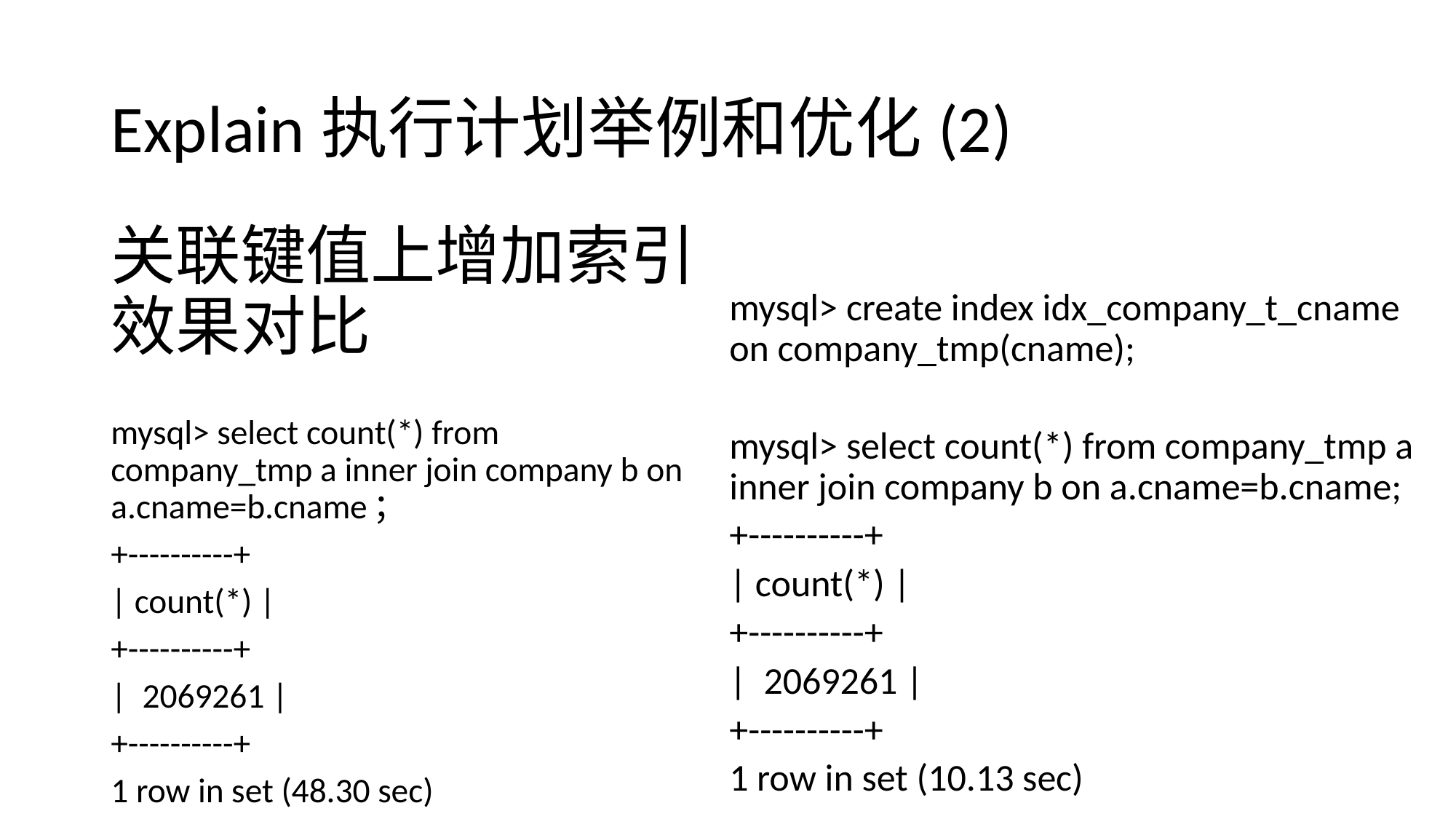

# Explain执行计划举例和优化(2)
关联键值上增加索引效果对比

mysql> select count(*) from company_tmp a inner join company b on a.cname=b.cname；
+----------+
| count(*) |
+----------+
|  2069261 |
+----------+
1 row in set (48.30 sec)

mysql> create index idx_company_t_cname on company_tmp(cname);

mysql> select count(*) from company_tmp a inner join company b on a.cname=b.cname;
+----------+
| count(*) |
+----------+
|  2069261 |
+----------+
1 row in set (10.13 sec)